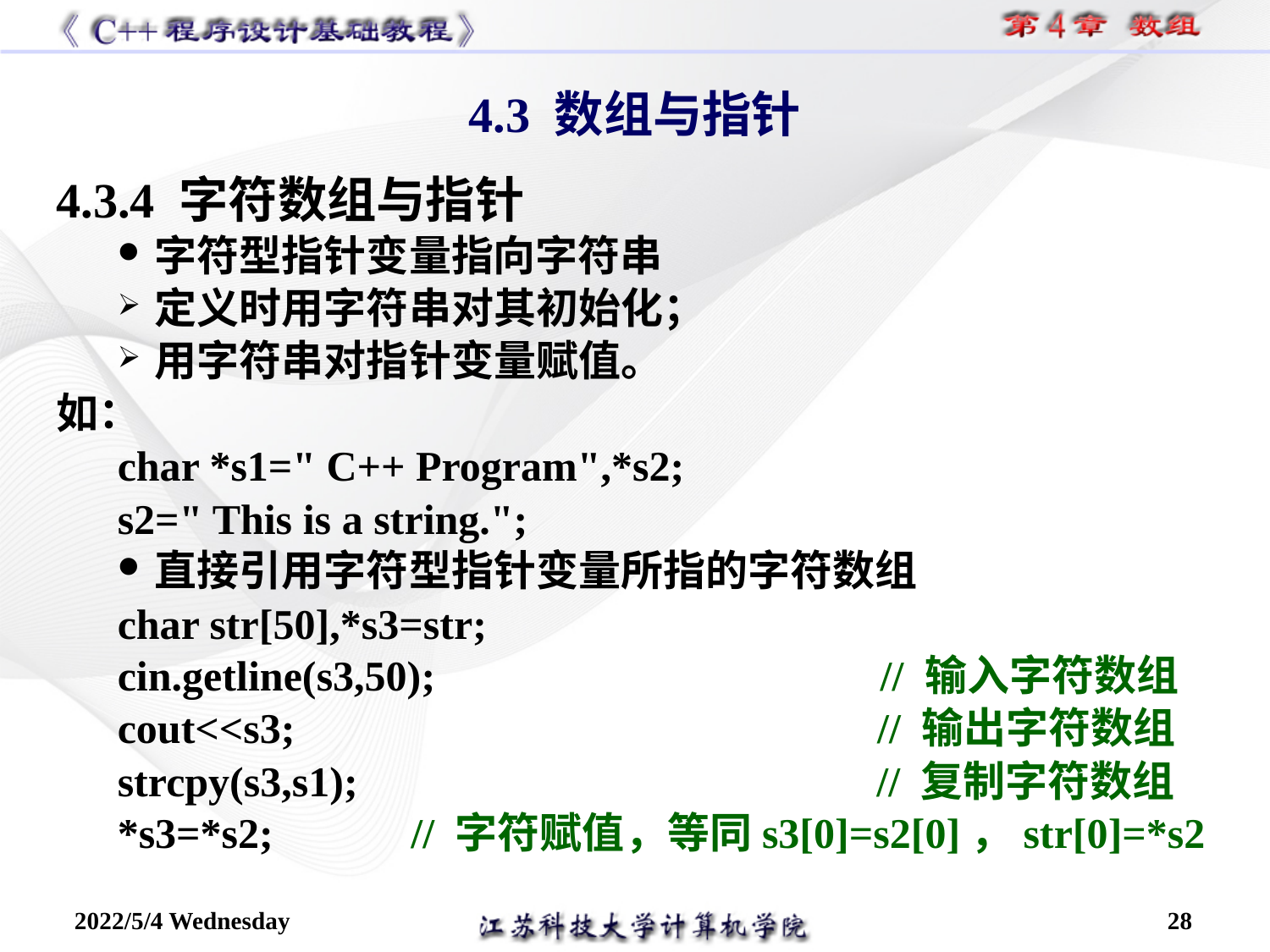

4.3 数组与指针
4.3.4 字符数组与指针
字符型指针变量指向字符串
定义时用字符串对其初始化；
用字符串对指针变量赋值。
如：
char *s1=" C++ Program",*s2;
s2=" This is a string.";
直接引用字符型指针变量所指的字符数组
char str[50],*s3=str;
cin.getline(s3,50);                                          // 输入字符数组
cout<<s3;                                                       // 输出字符数组
strcpy(s3,s1);                                                 // 复制字符数组
*s3=*s2;             // 字符赋值，等同s3[0]=s2[0]，str[0]=*s2